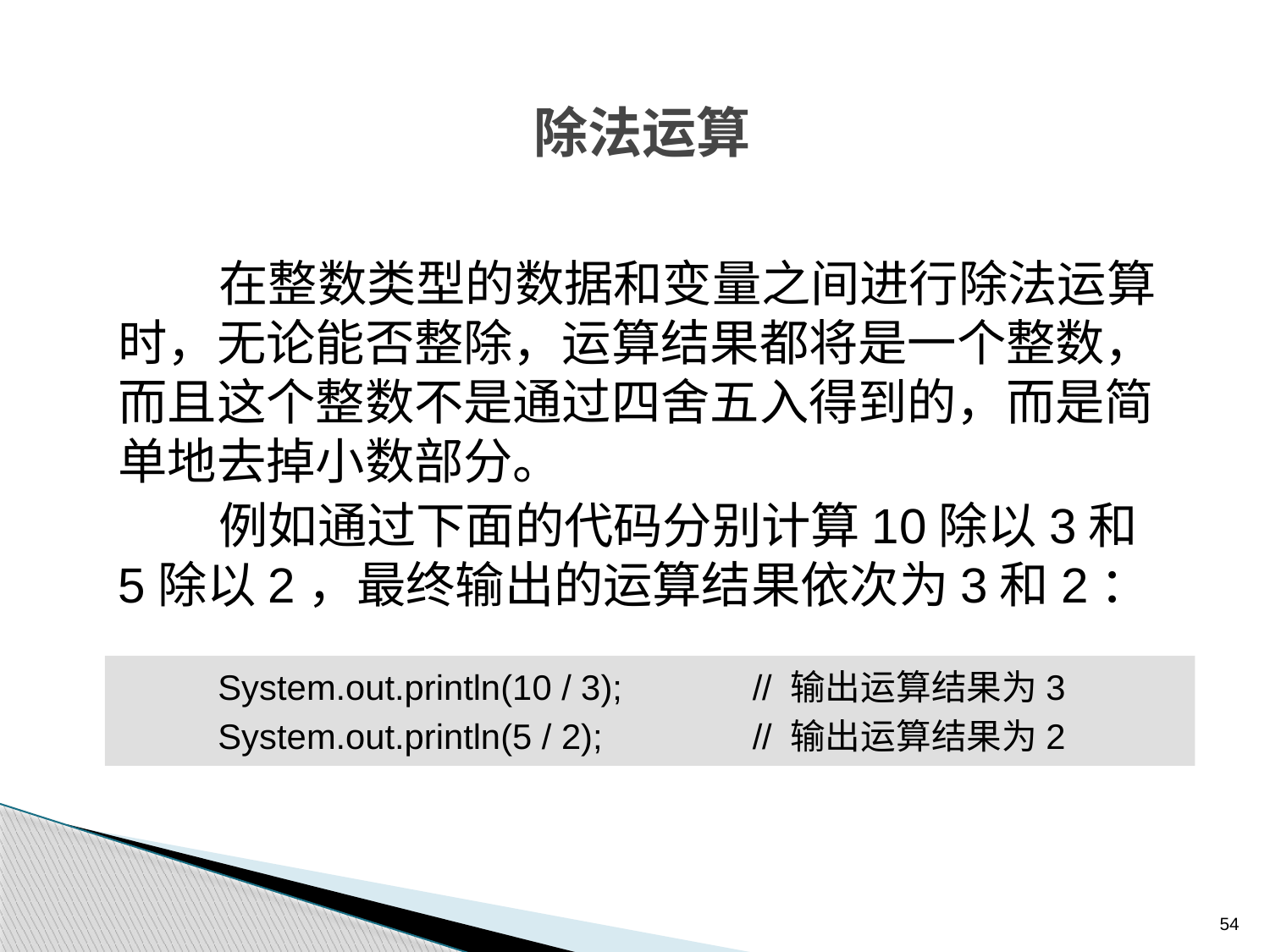

# 除法运算
在整数类型的数据和变量之间进行除法运算时，无论能否整除，运算结果都将是一个整数，而且这个整数不是通过四舍五入得到的，而是简单地去掉小数部分。
例如通过下面的代码分别计算10除以3和5除以2，最终输出的运算结果依次为3和2：

System.out.println(10 / 3);		// 输出运算结果为3
System.out.println(5 / 2);		// 输出运算结果为2
54